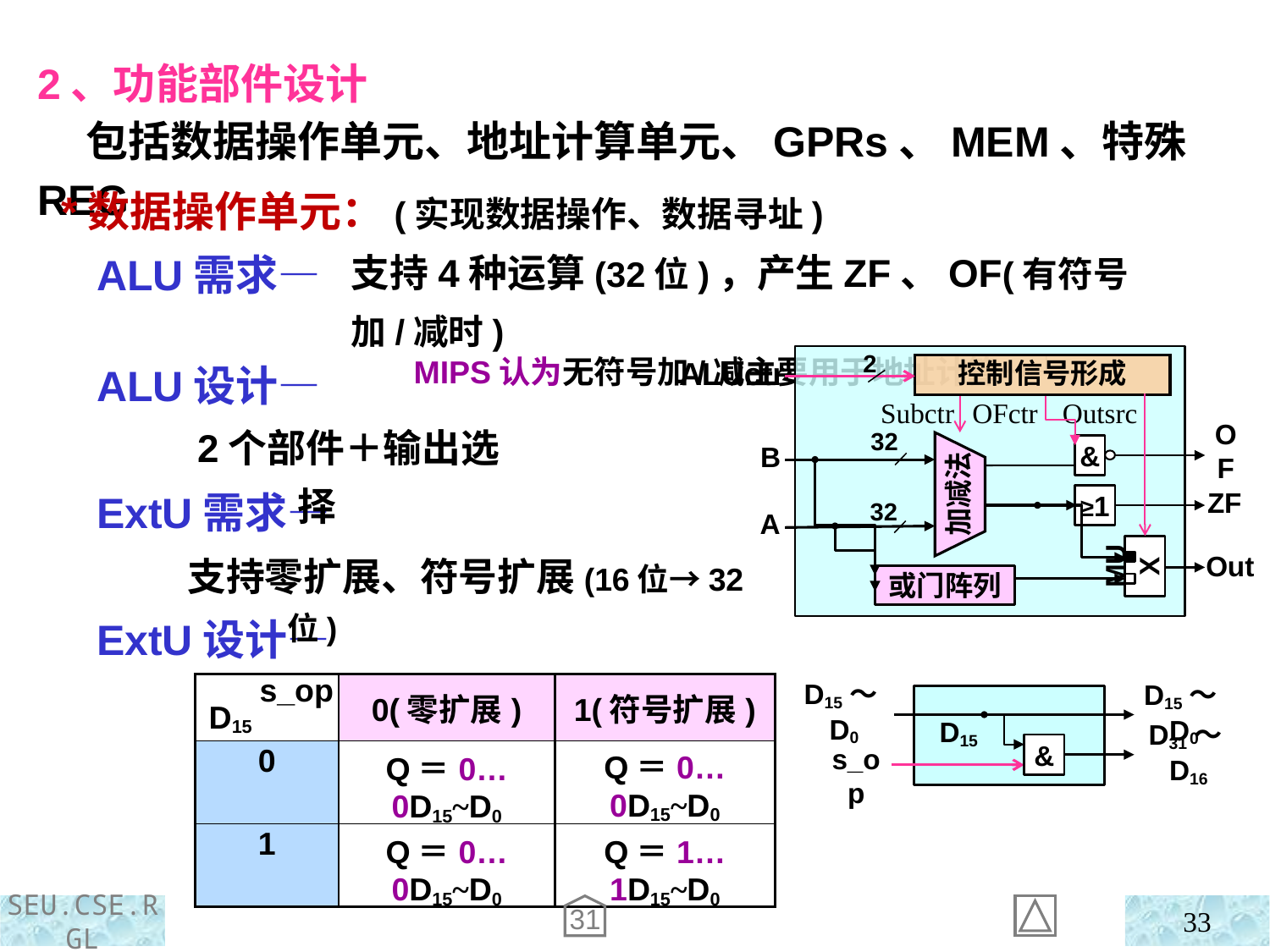

2、功能部件设计
    包括数据操作单元、地址计算单元、GPRs、MEM、特殊REG
  *数据操作单元：(实现数据操作、数据寻址)
     ALU需求—

     ALU设计—

     ExtU需求—

     ExtU设计—
支持4种运算(32位)，产生ZF、OF(有符号加/减时)
       MIPS认为无符号加/减主要用于地址计算→┘

2
控制信号形成
ALUctr
OFctr
Subctr
Outsrc
32
&
OF
B

加减法
≥1
ZF
32
A
MUX
Out

或门阵列

2个部件＋输出选择
支持零扩展、符号扩展(16位→32位)
| s\_op D15 | 0(零扩展) | 1(符号扩展) |
| --- | --- | --- |
| 0 | Q＝0…0D15~D0 | Q＝0…0D15~D0 |
| 1 | Q＝0…0D15~D0 | Q＝1…1D15~D0 |

D15～D0
D15～D0
D15
&
D31～D16
s_op
31
33